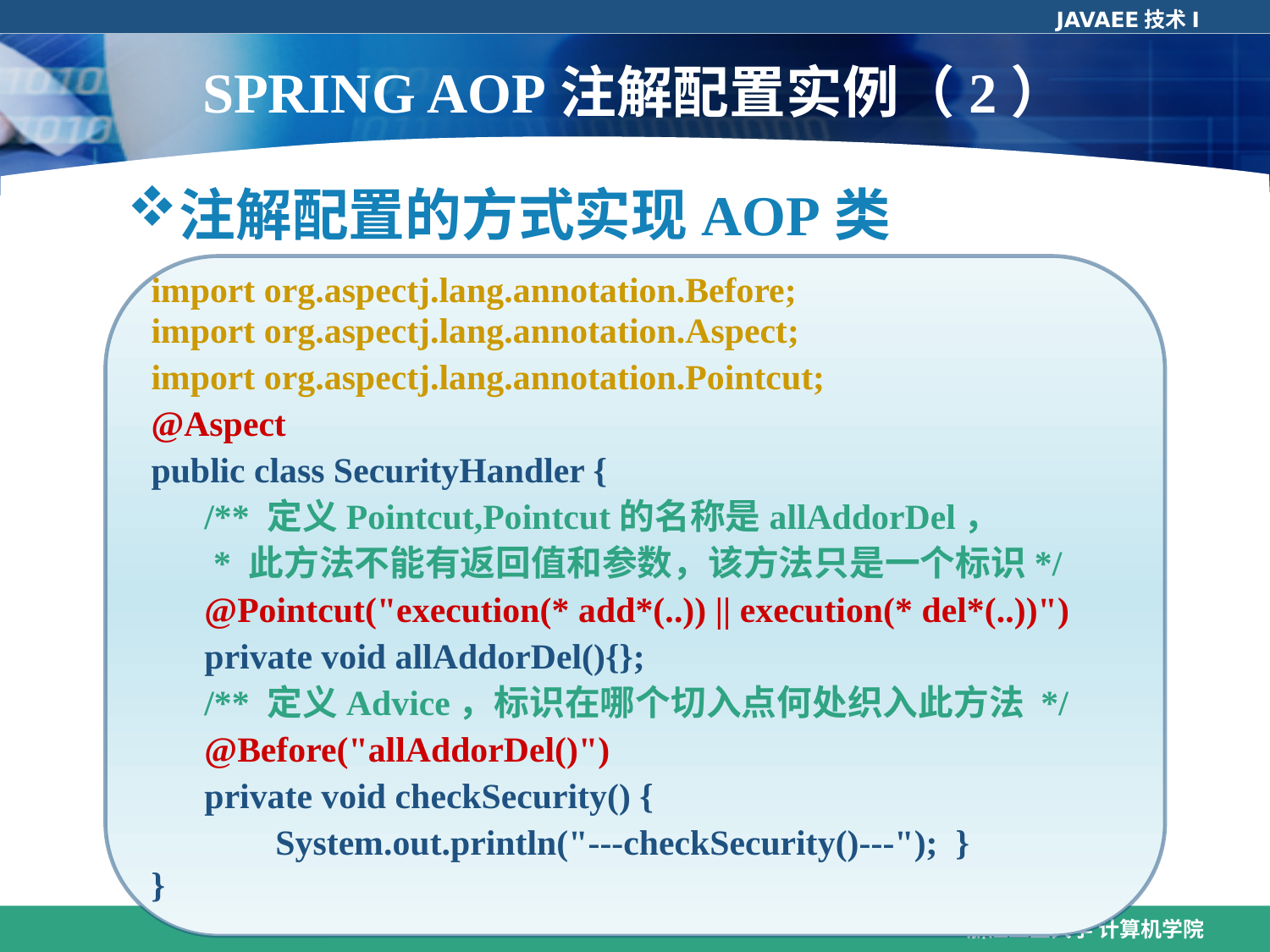

# SPRING AOP注解配置实例（2）
注解配置的方式实现AOP类
import org.aspectj.lang.annotation.Before;
import org.aspectj.lang.annotation.Aspect;
import org.aspectj.lang.annotation.Pointcut;
@Aspect
public class SecurityHandler {
      /** 定义Pointcut,Pointcut的名称是allAddorDel，
       * 此方法不能有返回值和参数，该方法只是一个标识*/
      @Pointcut("execution(* add*(..)) || execution(* del*(..))")
      private void allAddorDel(){};
      /** 定义Advice，标识在哪个切入点何处织入此方法 */
      @Before("allAddorDel()")
      private void checkSecurity() {
              System.out.println("---checkSecurity()---");  }
}